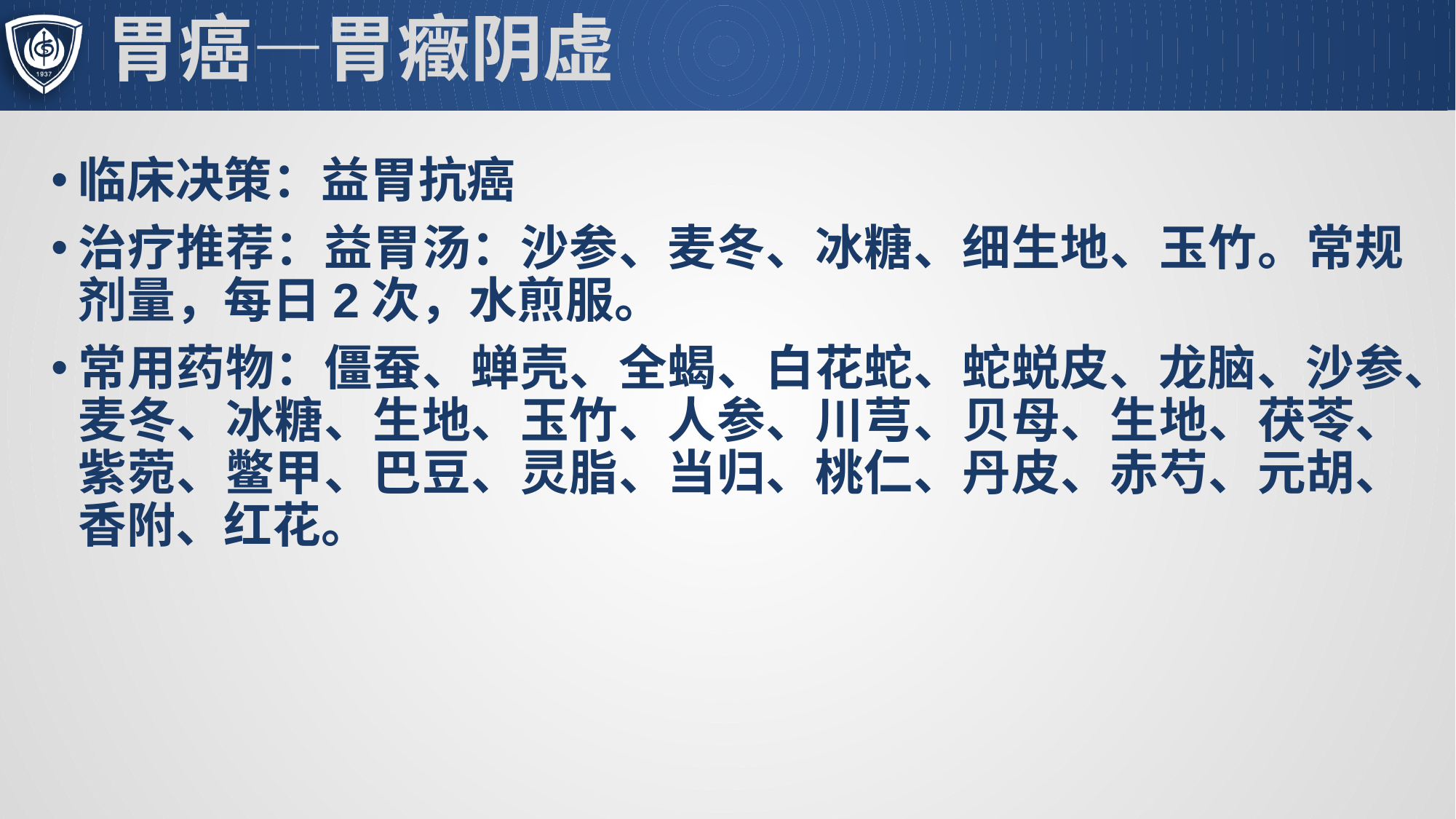

# 胃癌—胃癥阴虚
临床决策：益胃抗癌
治疗推荐：益胃汤：沙参、麦冬、冰糖、细生地、玉竹。常规剂量，每日2次，水煎服。
常用药物：僵蚕、蝉壳、全蝎、白花蛇、蛇蜕皮、龙脑、沙参、麦冬、冰糖、生地、玉竹、人参、川芎、贝母、生地、茯苓、紫菀、鳖甲、巴豆、灵脂、当归、桃仁、丹皮、赤芍、元胡、香附、红花。